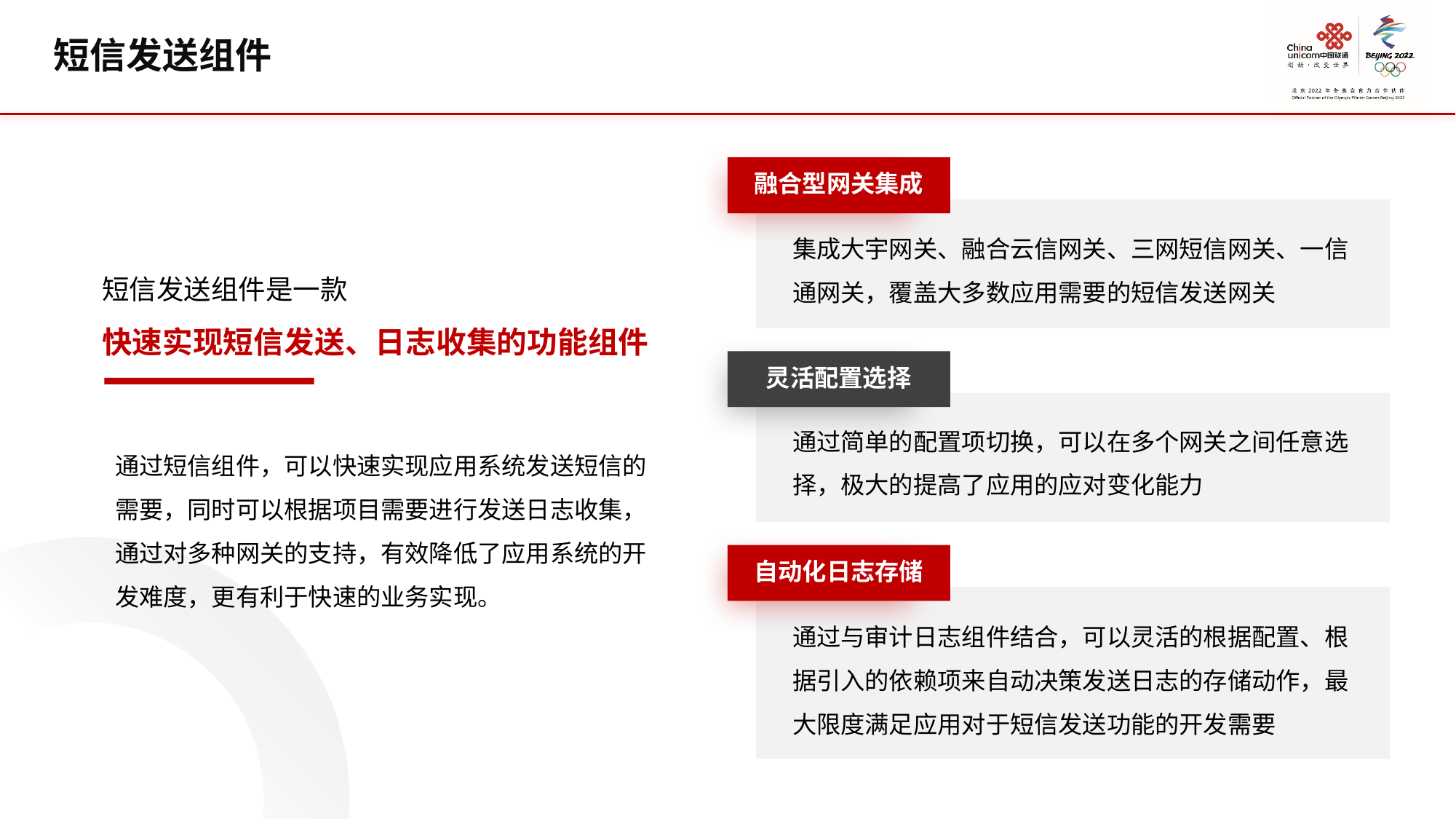

短信发送组件

融合型网关集成

集成大宇网关、融合云信网关、三网短信网关、一信通网关，覆盖大多数应用需要的短信发送网关
短信发送组件是一款
快速实现短信发送、日志收集的功能组件

灵活配置选择

通过简单的配置项切换，可以在多个网关之间任意选择，极大的提高了应用的应对变化能力
通过短信组件，可以快速实现应用系统发送短信的需要，同时可以根据项目需要进行发送日志收集，通过对多种网关的支持，有效降低了应用系统的开发难度，更有利于快速的业务实现。

自动化日志存储

通过与审计日志组件结合，可以灵活的根据配置、根据引入的依赖项来自动决策发送日志的存储动作，最大限度满足应用对于短信发送功能的开发需要